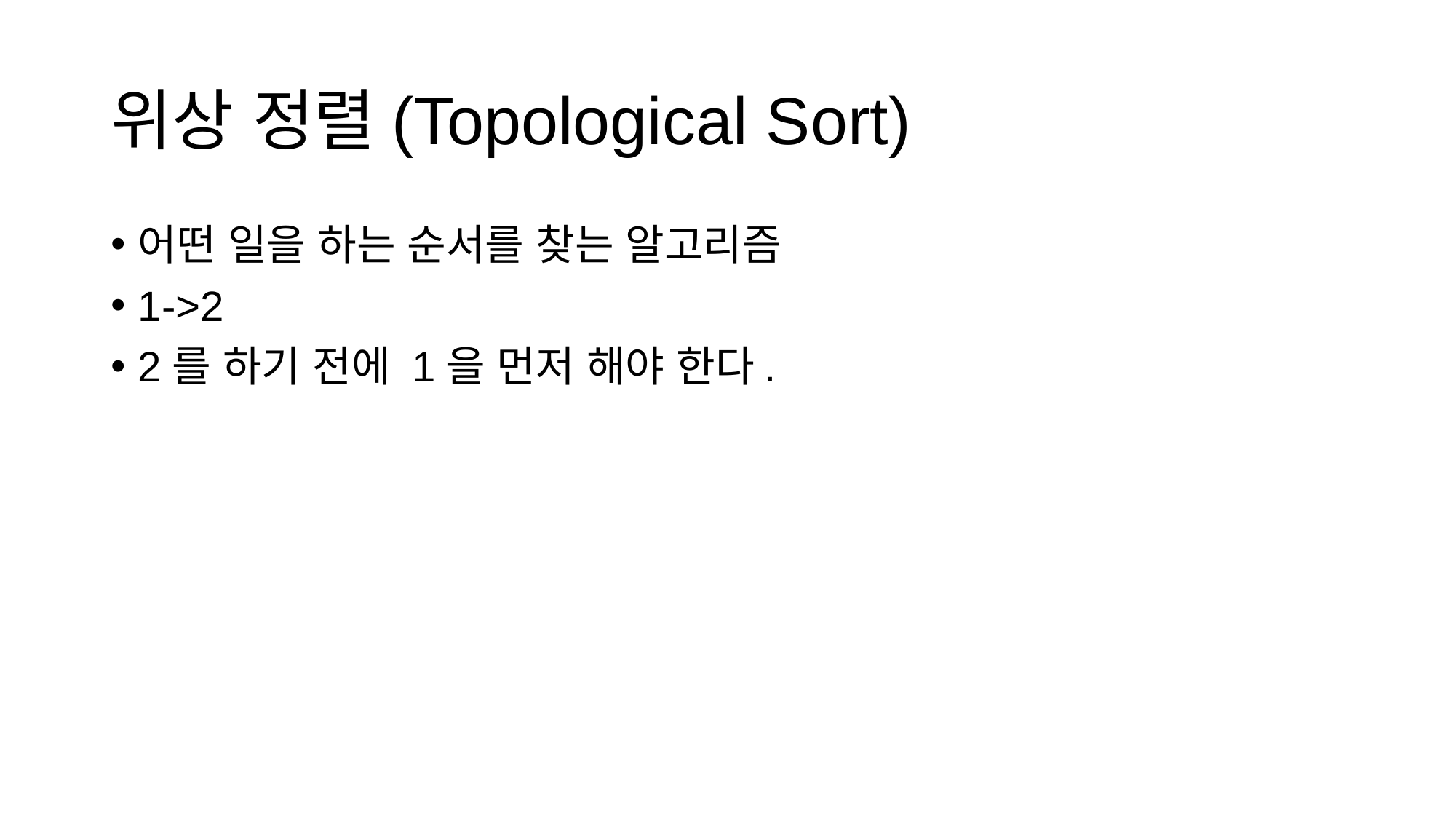

# 위상 정렬(Topological Sort)
어떤 일을 하는 순서를 찾는 알고리즘
1->2
2를 하기 전에 1을 먼저 해야 한다.